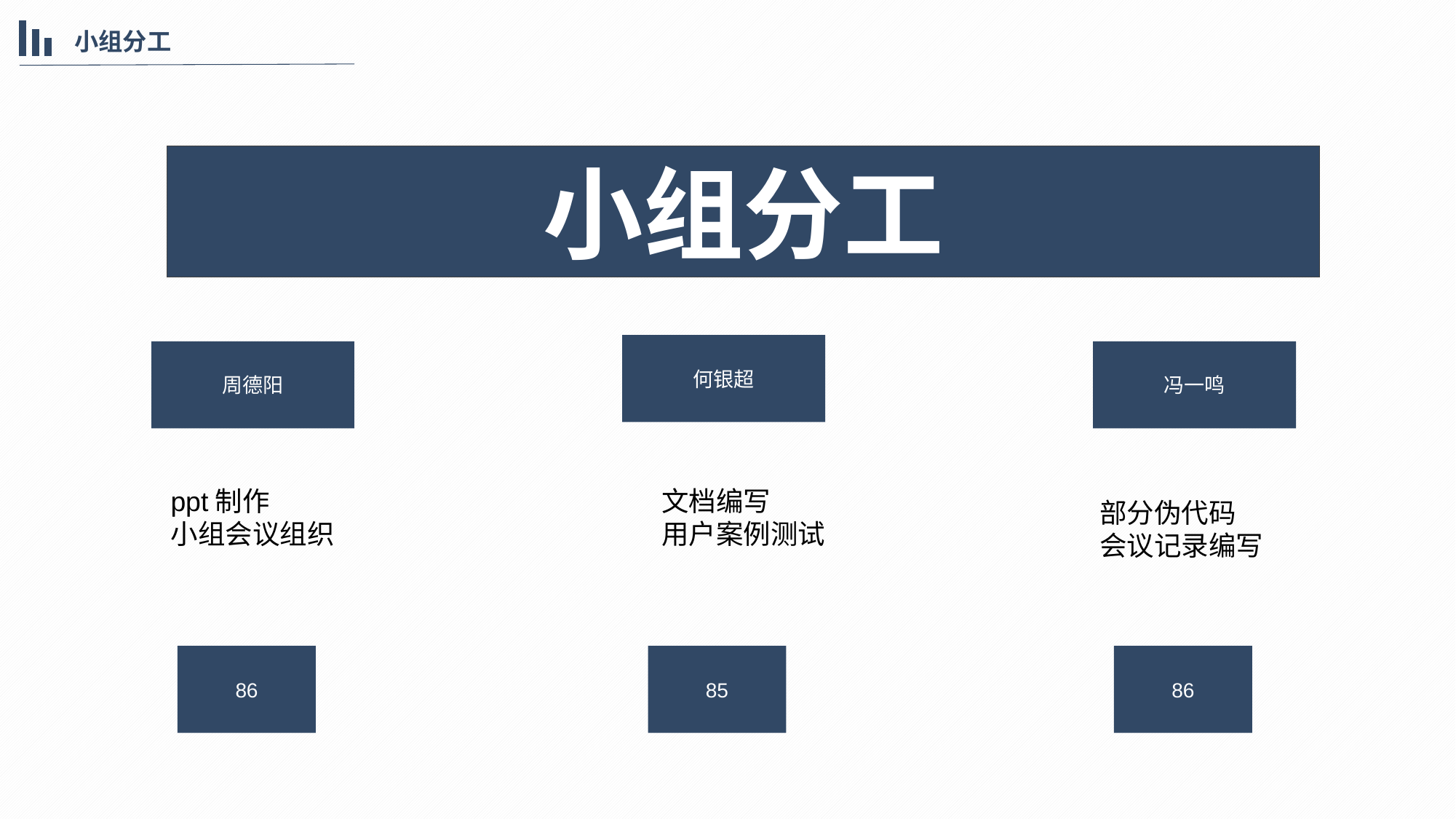

小组分工

小组分工
何银超
周德阳
冯一鸣
文档编写
用户案例测试
ppt制作
小组会议组织
部分伪代码
会议记录编写
85
86
86